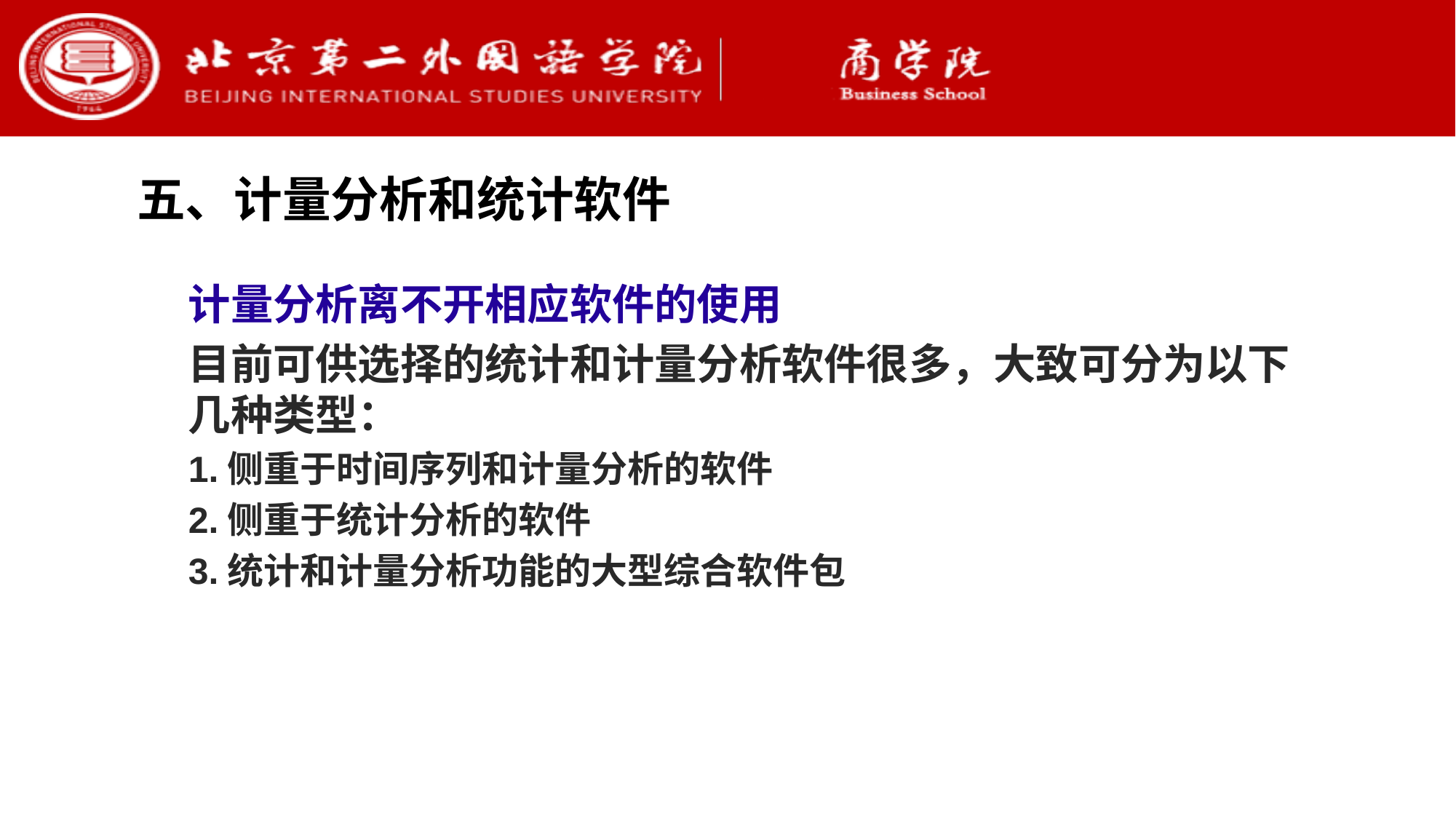

五、计量分析和统计软件
计量分析离不开相应软件的使用
目前可供选择的统计和计量分析软件很多，大致可分为以下几种类型：
1.侧重于时间序列和计量分析的软件
2.侧重于统计分析的软件
3.统计和计量分析功能的大型综合软件包